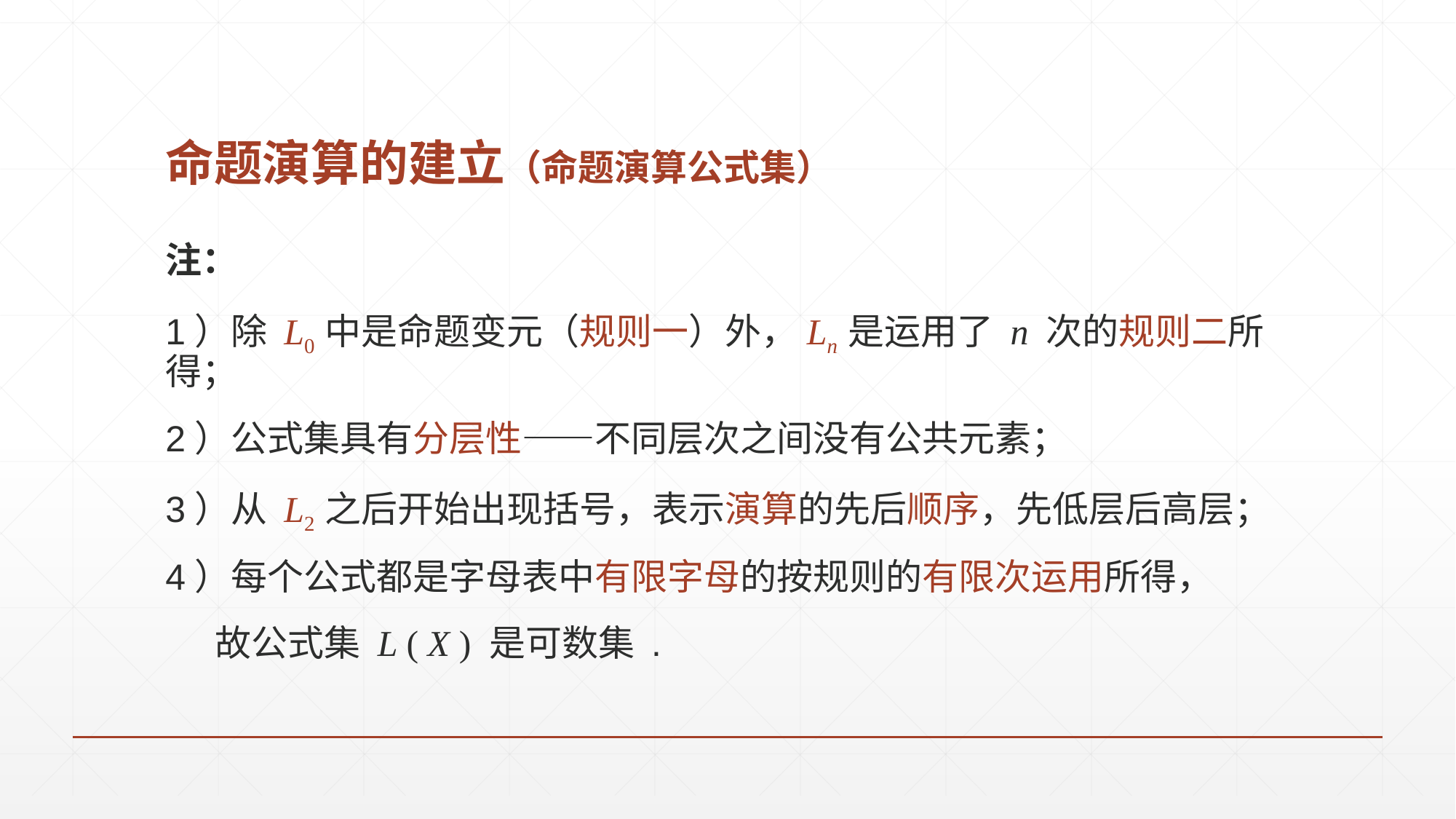

# 命题演算的建立（命题演算公式集）
注：
1）除 L0 中是命题变元（规则一）外，Ln 是运用了 n 次的规则二所得；
2）公式集具有分层性——不同层次之间没有公共元素；
3）从 L2 之后开始出现括号，表示演算的先后顺序，先低层后高层；
4）每个公式都是字母表中有限字母的按规则的有限次运用所得，
     故公式集 L ( X ) 是可数集 .